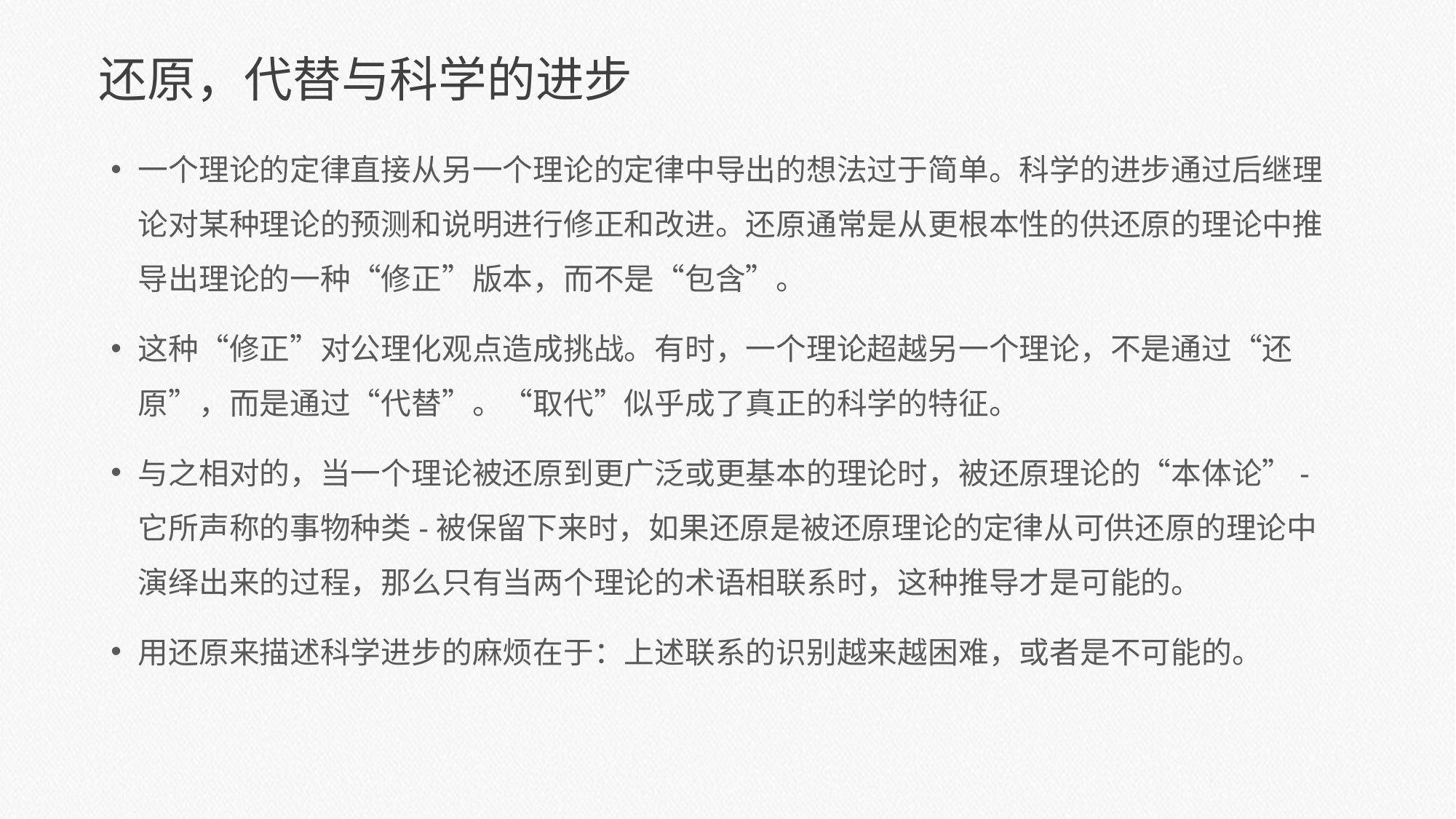

还原，代替与科学的进步
一个理论的定律直接从另一个理论的定律中导出的想法过于简单。科学的进步通过后继理论对某种理论的预测和说明进行修正和改进。还原通常是从更根本性的供还原的理论中推导出理论的一种“修正”版本，而不是“包含”。
这种“修正”对公理化观点造成挑战。有时，一个理论超越另一个理论，不是通过“还原”，而是通过“代替”。“取代”似乎成了真正的科学的特征。
与之相对的，当一个理论被还原到更广泛或更基本的理论时，被还原理论的“本体论”-它所声称的事物种类-被保留下来时，如果还原是被还原理论的定律从可供还原的理论中演绎出来的过程，那么只有当两个理论的术语相联系时，这种推导才是可能的。
用还原来描述科学进步的麻烦在于：上述联系的识别越来越困难，或者是不可能的。